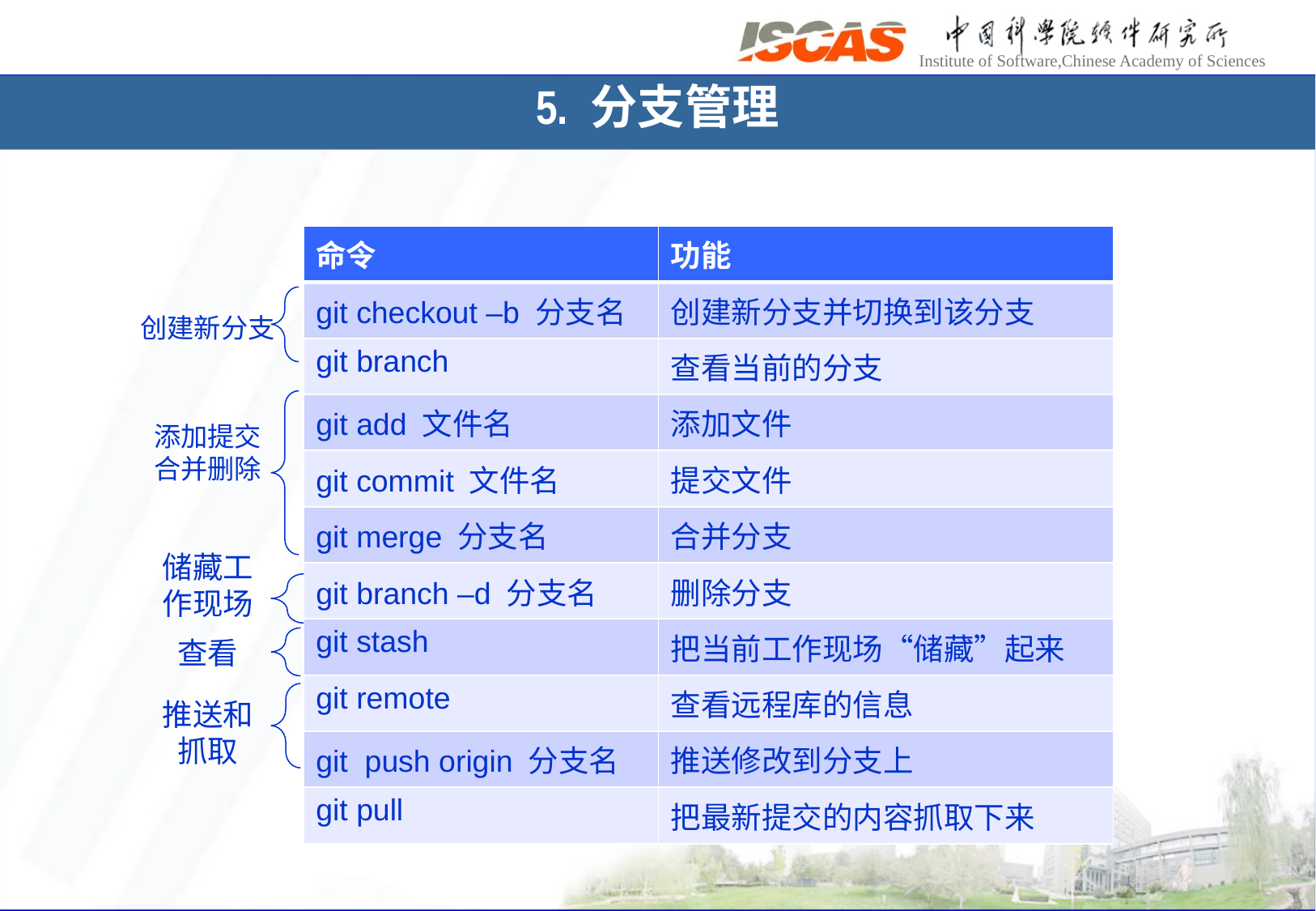

5. 分支管理

| 命令 | 功能 |
| --- | --- |
| git checkout –b 分支名 | 创建新分支并切换到该分支 |
| git branch | 查看当前的分支 |
| git add 文件名 | 添加文件 |
| git commit 文件名 | 提交文件 |
| git merge 分支名 | 合并分支 |
| git branch –d 分支名 | 删除分支 |
| git stash | 把当前工作现场“储藏”起来 |
| git remote | 查看远程库的信息 |
| git push origin 分支名 | 推送修改到分支上 |
| git pull | 把最新提交的内容抓取下来 |

创建新分支

添加提交
合并删除
储藏工作现场

查看

推送和
抓取